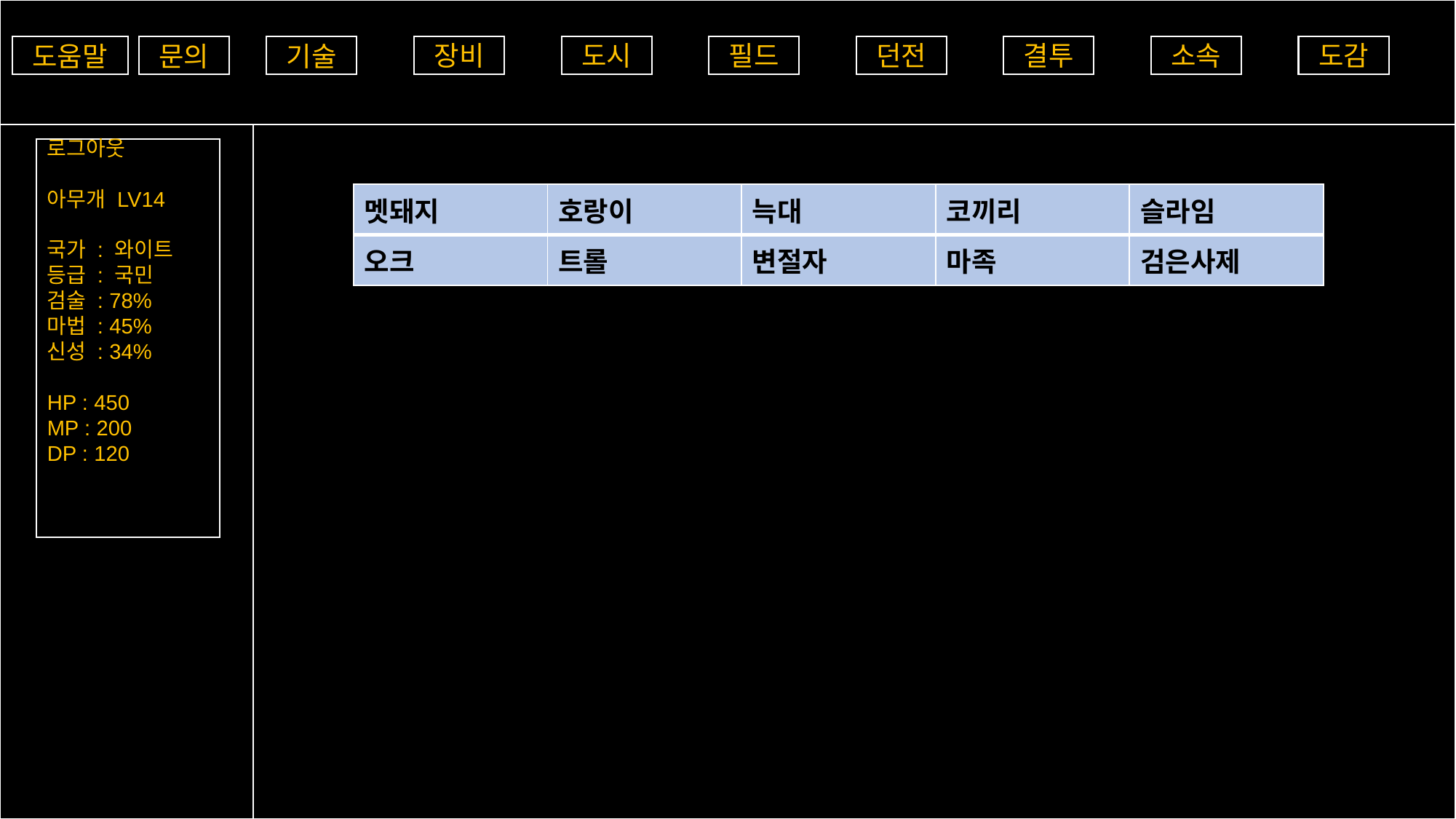

| 멧돼지 | 호랑이 | 늑대 | 코끼리 | 슬라임 |
| --- | --- | --- | --- | --- |
| 오크 | 트롤 | 변절자 | 마족 | 검은사제 |